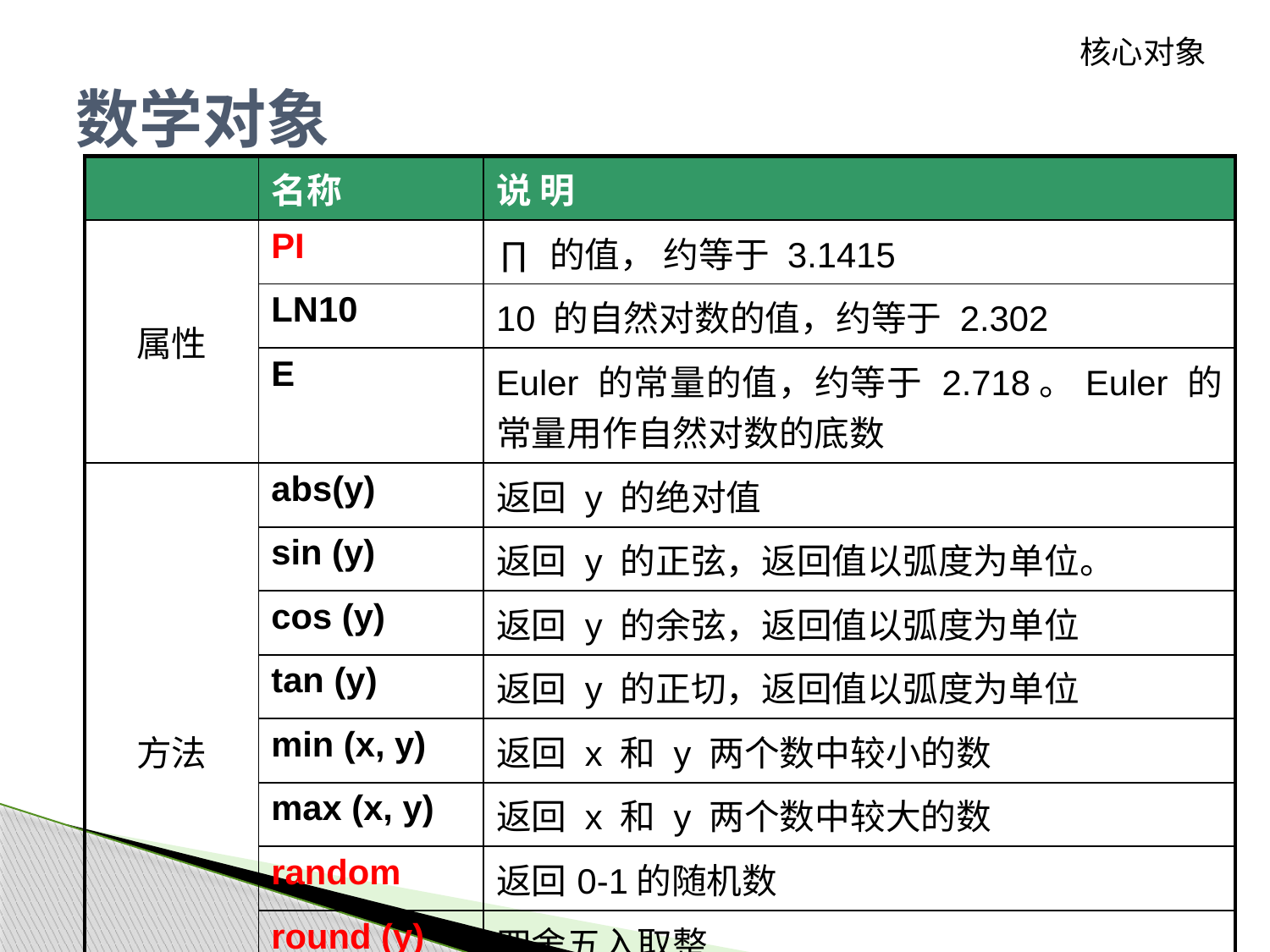

核心对象
# 数学对象
|  | 名称 | 说 明 |
| --- | --- | --- |
| 属性 | PI | ∏ 的值， 约等于 3.1415 |
|  | LN10 | 10 的自然对数的值，约等于 2.302 |
|  | E | Euler 的常量的值，约等于 2.718。Euler 的常量用作自然对数的底数 |
| 方法 | abs(y) | 返回 y 的绝对值 |
|  | sin (y) | 返回 y 的正弦，返回值以弧度为单位。 |
|  | cos (y) | 返回 y 的余弦，返回值以弧度为单位 |
|  | tan (y) | 返回 y 的正切，返回值以弧度为单位 |
|  | min (x, y) | 返回 x 和 y 两个数中较小的数 |
|  | max (x, y) | 返回 x 和 y 两个数中较大的数 |
|  | random | 返回0-1的随机数 |
|  | round (y) | 四舍五入取整 |
|  | sqrt (y) | 返回 y 的平方根 |